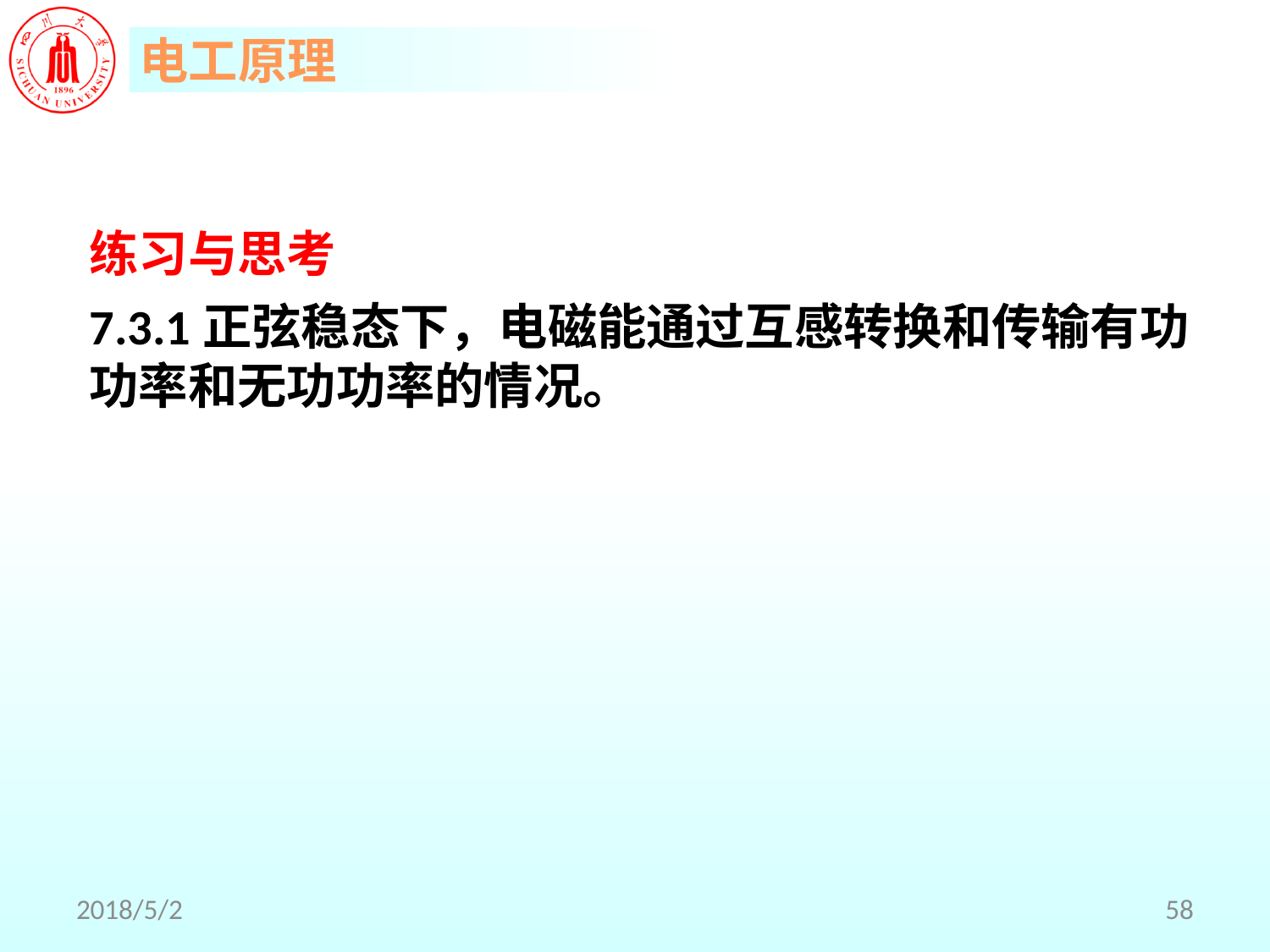

练习与思考
7.3.1正弦稳态下，电磁能通过互感转换和传输有功功率和无功功率的情况。
2018/5/2
58